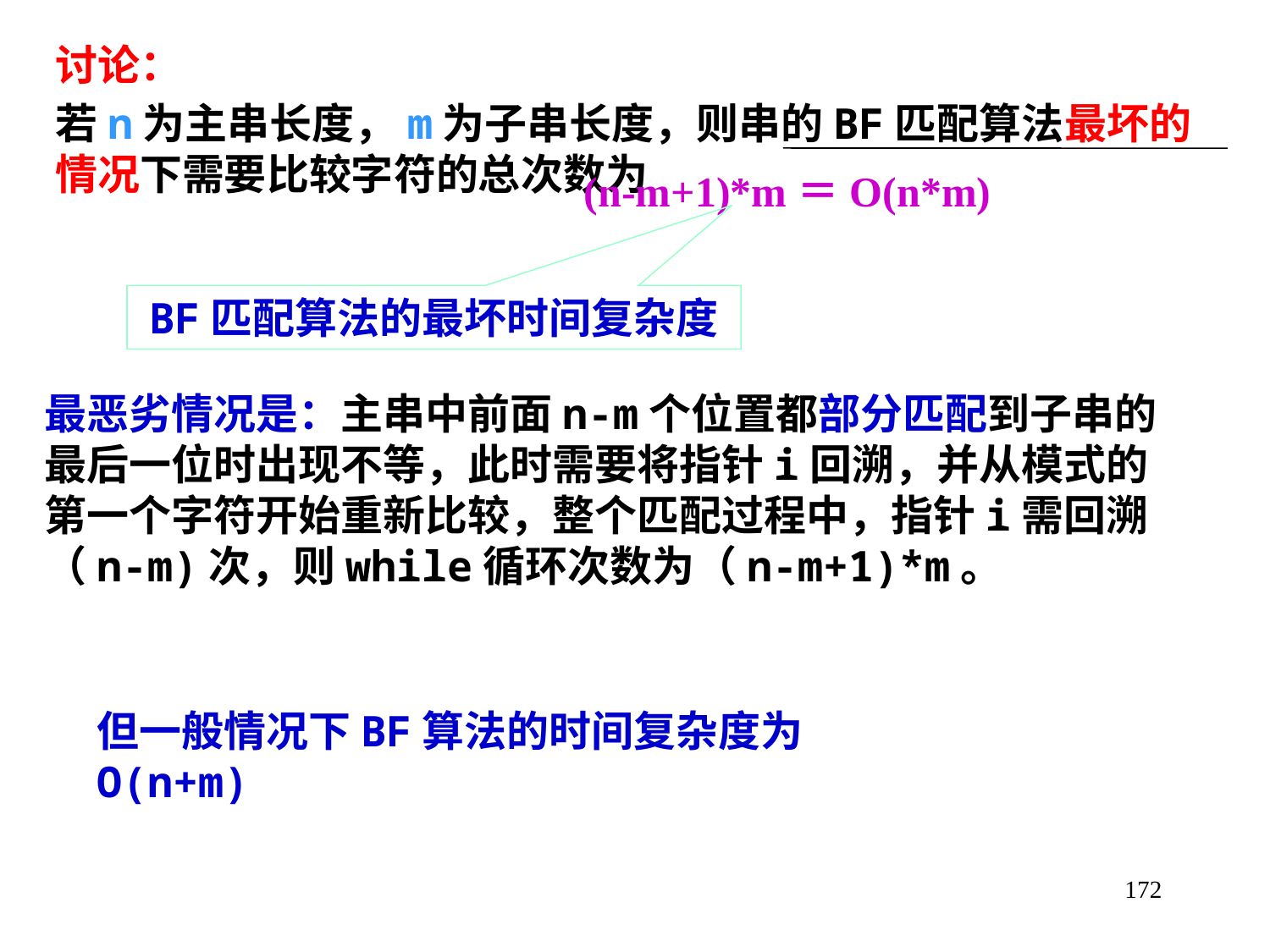

讨论：
若n为主串长度，m为子串长度，则串的BF匹配算法最坏的情况下需要比较字符的总次数为

(n-m+1)*m＝O(n*m)
BF匹配算法的最坏时间复杂度
最恶劣情况是：主串中前面n-m个位置都部分匹配到子串的最后一位时出现不等，此时需要将指针i回溯，并从模式的第一个字符开始重新比较，整个匹配过程中，指针i需回溯（n-m)次，则while循环次数为（n-m+1)*m。
但一般情况下BF算法的时间复杂度为O(n+m)
172